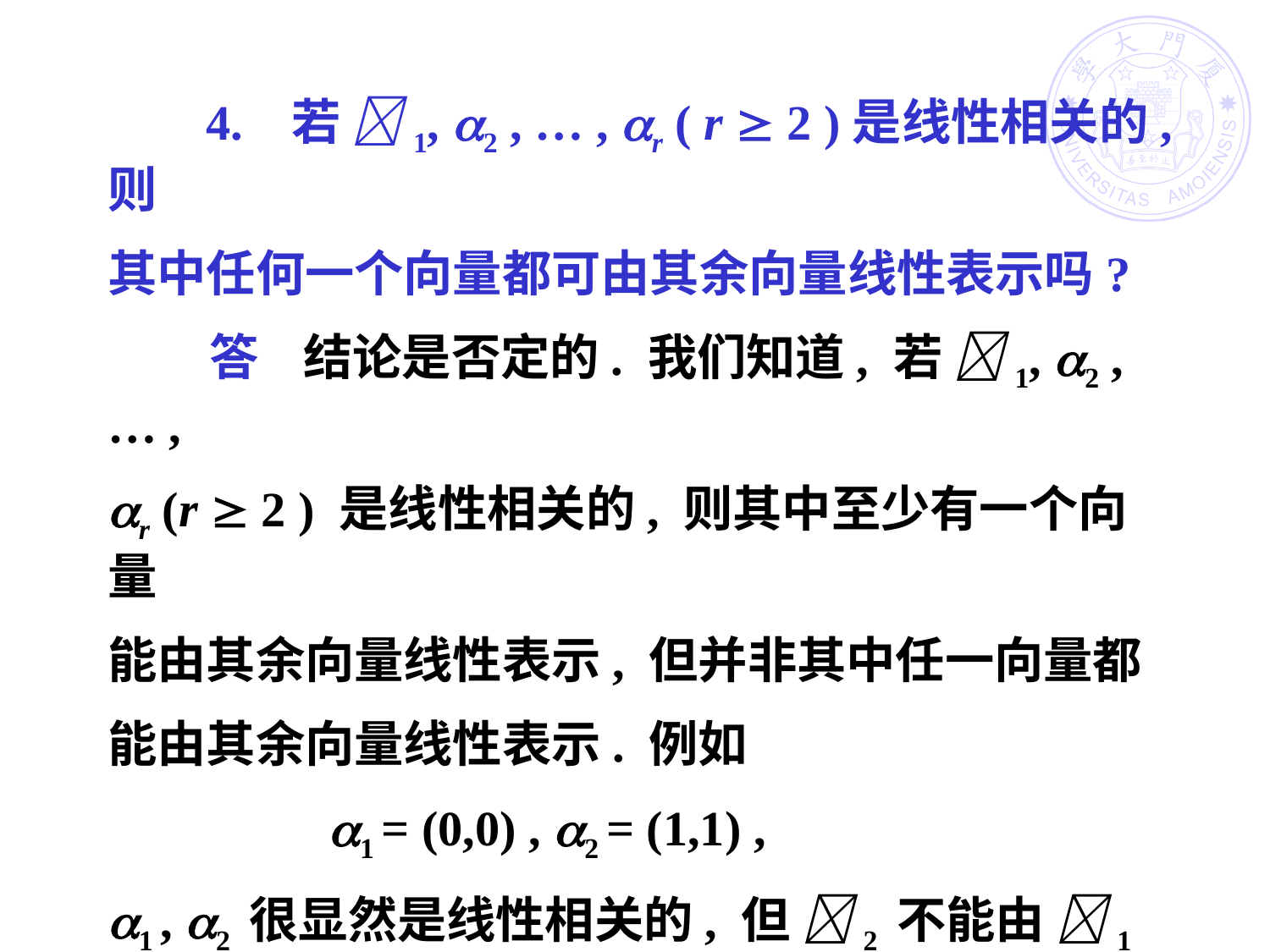

4.   若 α1, α2 , … , αr ( r ≥ 2 )是线性相关的,则
其中任何一个向量都可由其余向量线性表示吗?
        答    结论是否定的. 我们知道, 若 α1, α2 , … ,
αr (r ≥ 2 ) 是线性相关的, 则其中至少有一个向量
能由其余向量线性表示, 但并非其中任一向量都
能由其余向量线性表示. 例如
                  α1 = (0,0) , α2 = (1,1) ,
α1 , α2 很显然是线性相关的, 但 α2 不能由 α1 线性
表示.